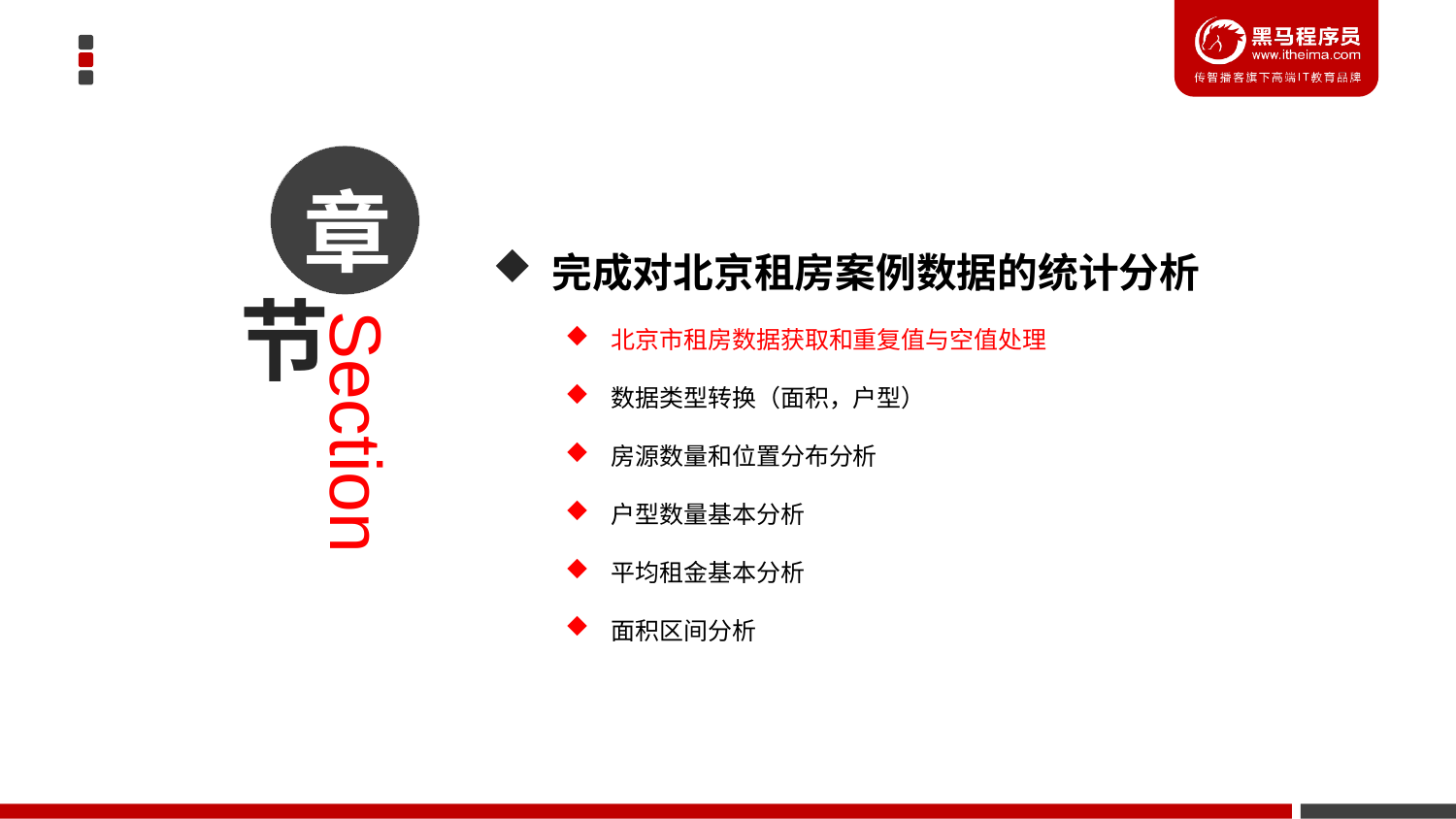

章
 完成对北京租房案例数据的统计分析
北京市租房数据获取和重复值与空值处理
数据类型转换（面积，户型）
房源数量和位置分布分析
户型数量基本分析
平均租金基本分析
面积区间分析
节
Section